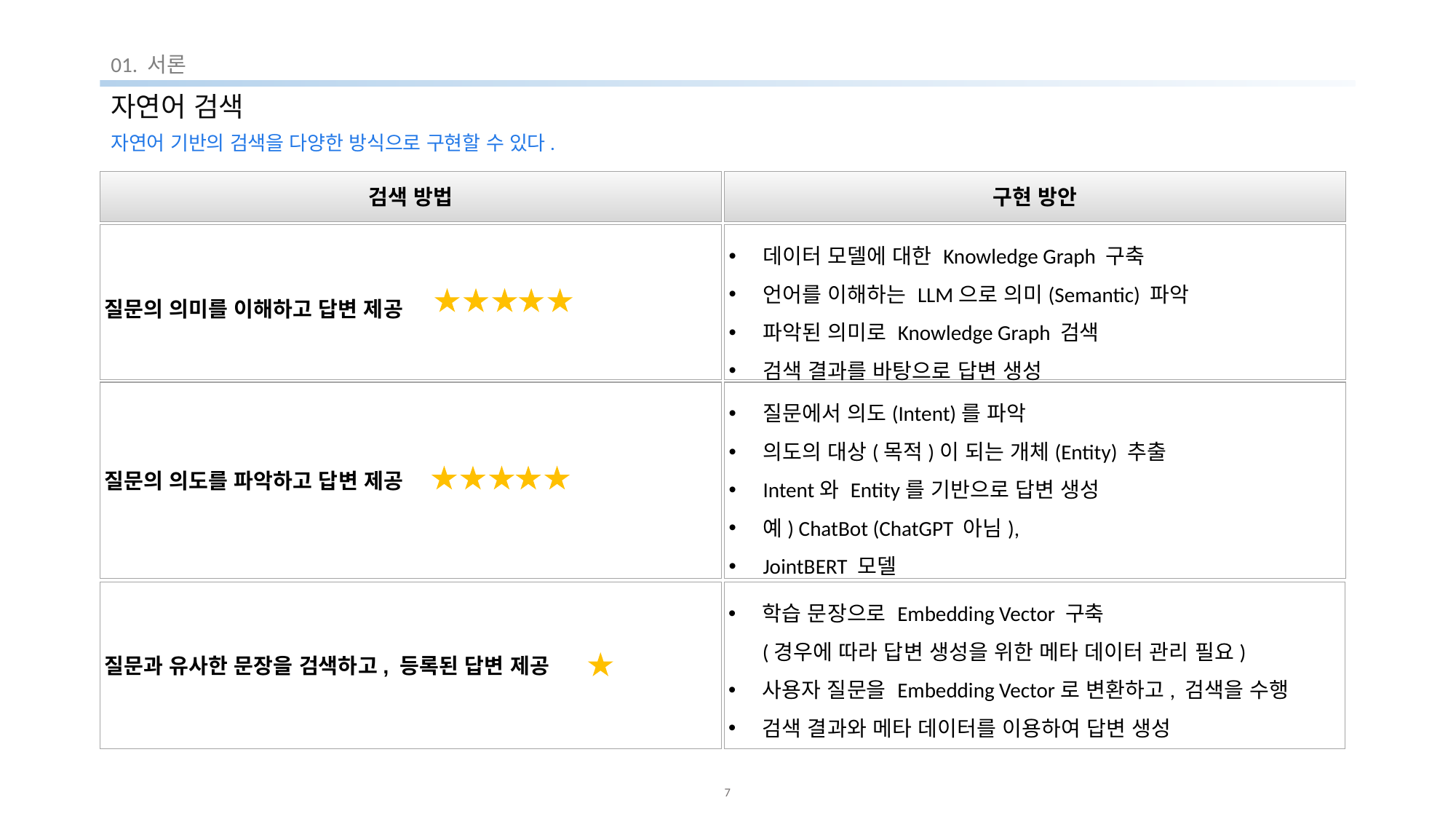

01. 서론
# 자연어 검색
자연어 기반의 검색을 다양한 방식으로 구현할 수 있다.
검색 방법
구현 방안
질문의 의미를 이해하고 답변 제공
데이터 모델에 대한 Knowledge Graph 구축
언어를 이해하는 LLM으로 의미(Semantic) 파악
파악된 의미로 Knowledge Graph 검색
검색 결과를 바탕으로 답변 생성

질문의 의도를 파악하고 답변 제공
질문에서 의도(Intent)를 파악
의도의 대상(목적)이 되는 개체(Entity) 추출
Intent와 Entity를 기반으로 답변 생성
예) ChatBot (ChatGPT 아님),
JointBERT 모델

질문과 유사한 문장을 검색하고, 등록된 답변 제공
학습 문장으로 Embedding Vector 구축
(경우에 따라 답변 생성을 위한 메타 데이터 관리 필요)
사용자 질문을 Embedding Vector로 변환하고, 검색을 수행
검색 결과와 메타 데이터를 이용하여 답변 생성